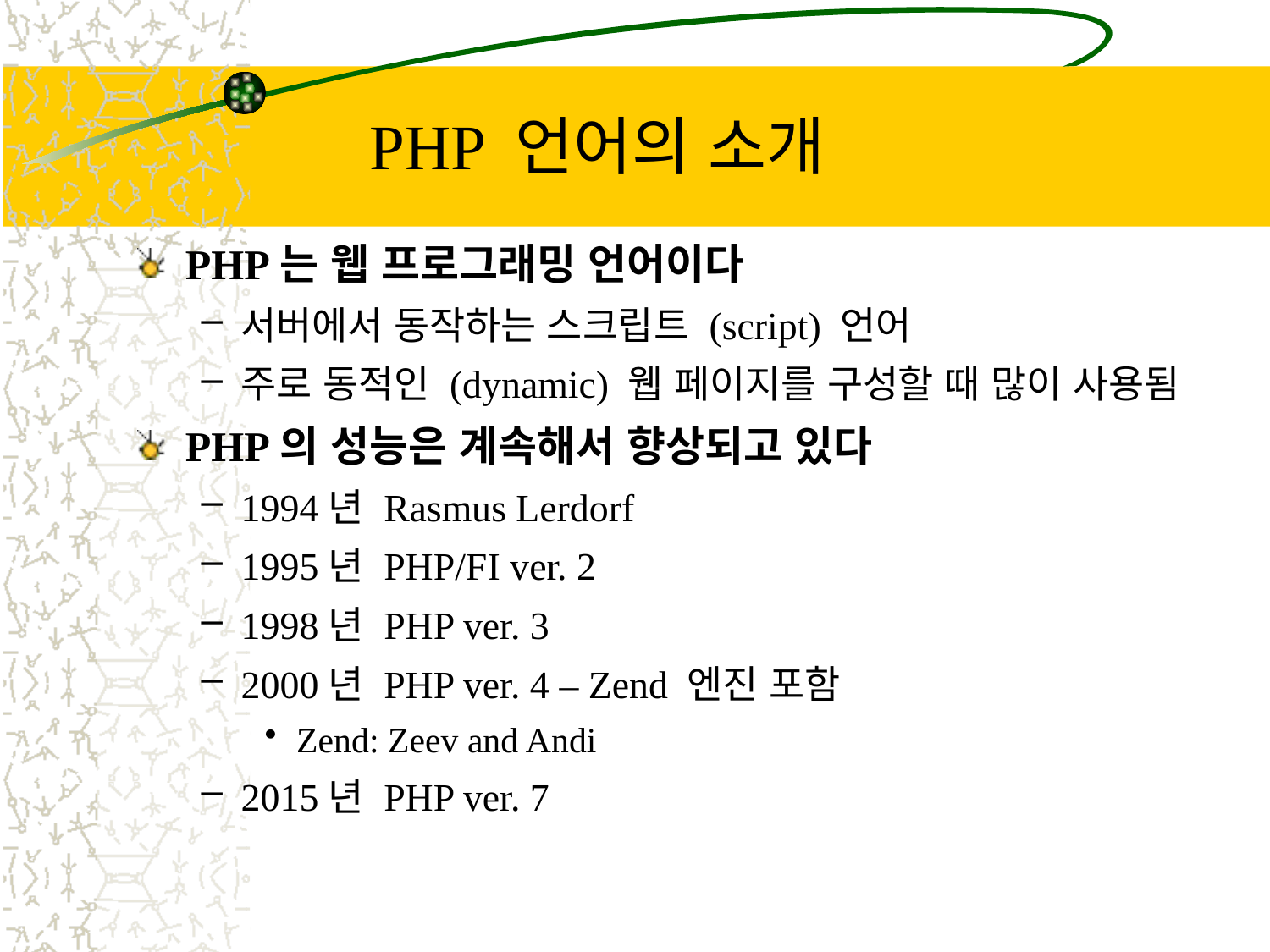

# PHP 언어의 소개
PHP는 웹 프로그래밍 언어이다
서버에서 동작하는 스크립트 (script) 언어
주로 동적인 (dynamic) 웹 페이지를 구성할 때 많이 사용됨
PHP의 성능은 계속해서 향상되고 있다
1994년 Rasmus Lerdorf
1995년 PHP/FI ver. 2
1998년 PHP ver. 3
2000년 PHP ver. 4 – Zend 엔진 포함
Zend: Zeev and Andi
2015년 PHP ver. 7